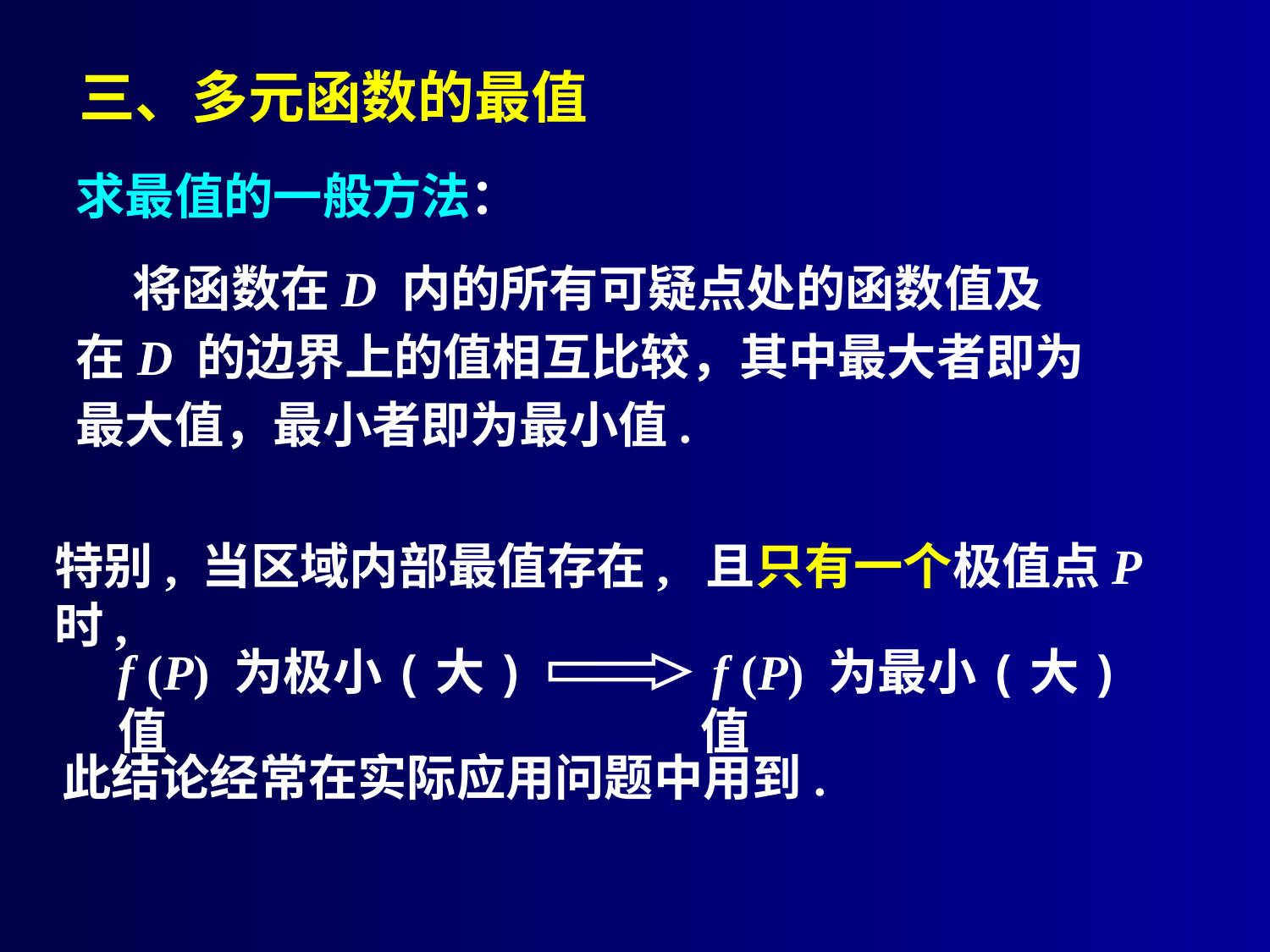

三、多元函数的最值
求最值的一般方法：
    将函数在D 内的所有可疑点处的函数值及在D 的边界上的值相互比较，其中最大者即为最大值，最小者即为最小值.
特别, 当区域内部最值存在,  且只有一个极值点P 时,
f (P) 为极小(大)值
 f (P) 为最小(大)值

此结论经常在实际应用问题中用到.